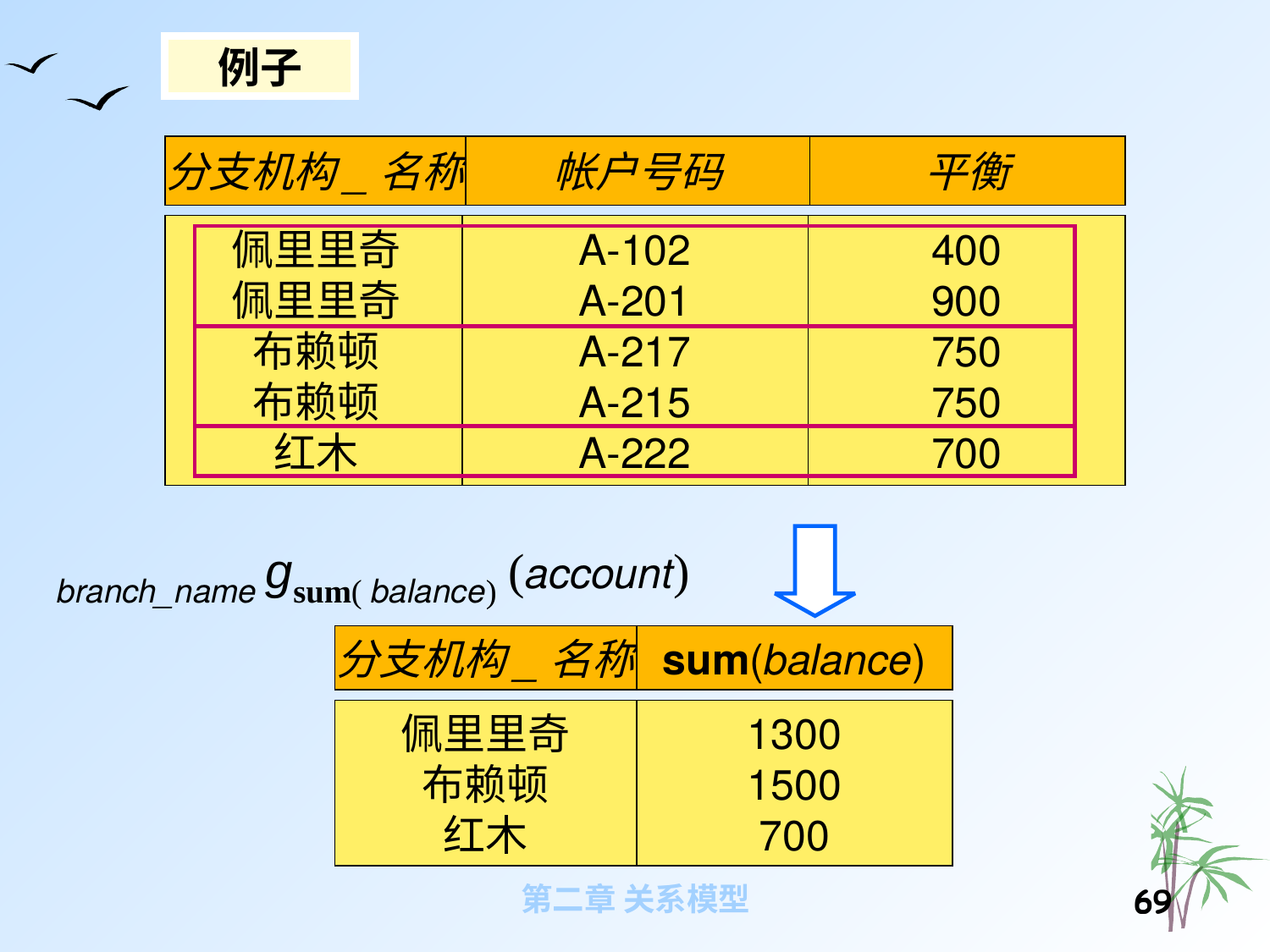

例子
分支机构_名称
帐户号码
平衡
佩里里奇
佩里里奇
布赖顿
布赖顿
红木
A-102
A-201
A-217
A-215
A-222
400
900
750
750
700

branch_name gsum( balance) (account)

分支机构_名称
sum(balance)
佩里里奇
布赖顿
红木
1300
1500
700
第二章 关系模型
69